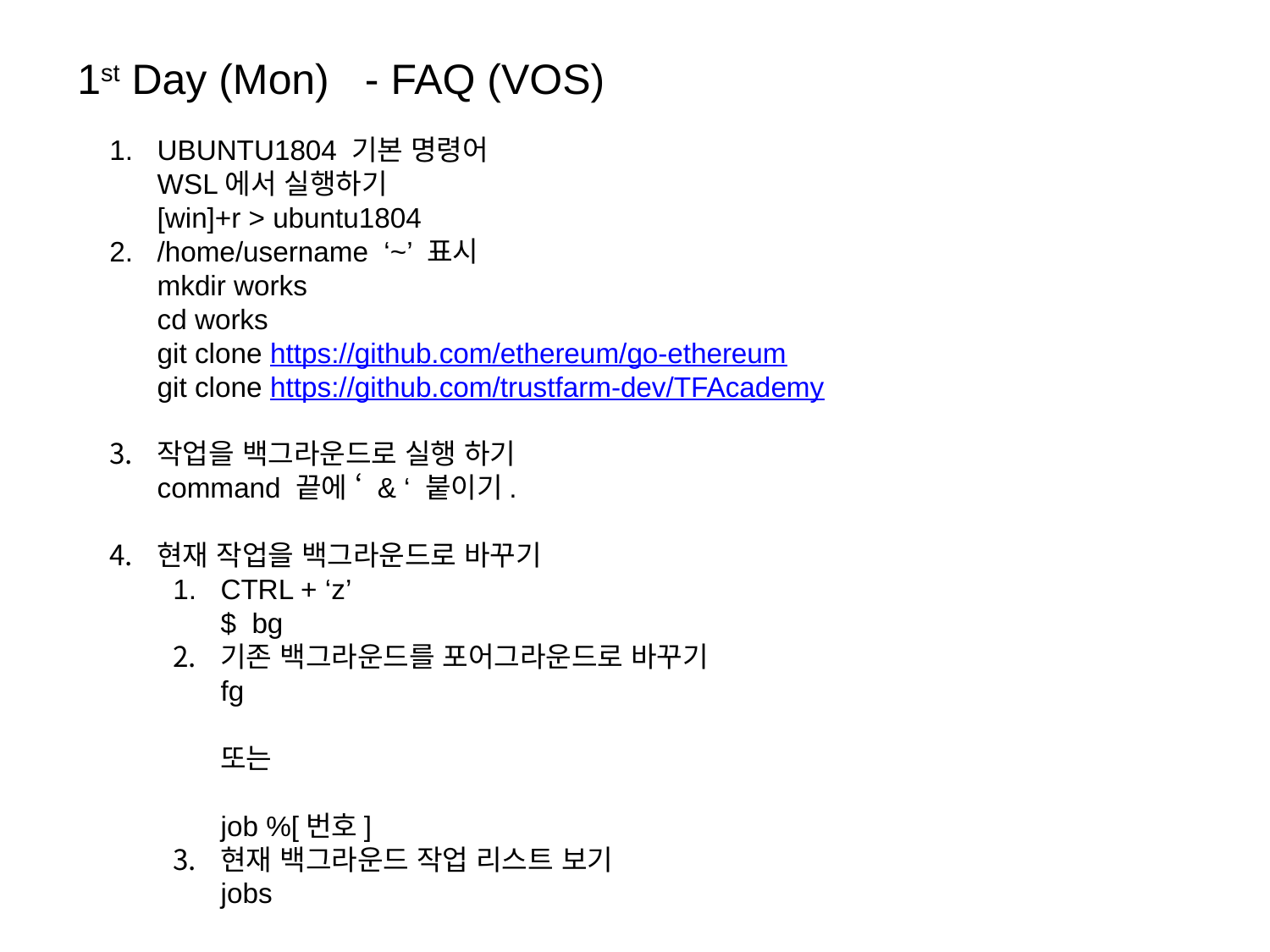

1st Day (Mon)   - FAQ (VOS)
UBUNTU1804 기본 명령어
WSL에서 실행하기
[win]+r > ubuntu1804
/home/username  ‘~’ 표시
mkdir works
cd works
git clone https://github.com/ethereum/go-ethereum
git clone https://github.com/trustfarm-dev/TFAcademy

작업을 백그라운드로 실행 하기
command 끝에 ‘ & ‘ 붙이기.

현재 작업을 백그라운드로 바꾸기
CTRL + ‘z’
$  bg
기존 백그라운드를 포어그라운드로 바꾸기
fg
또는
job %[번호]
현재 백그라운드 작업 리스트 보기
jobs